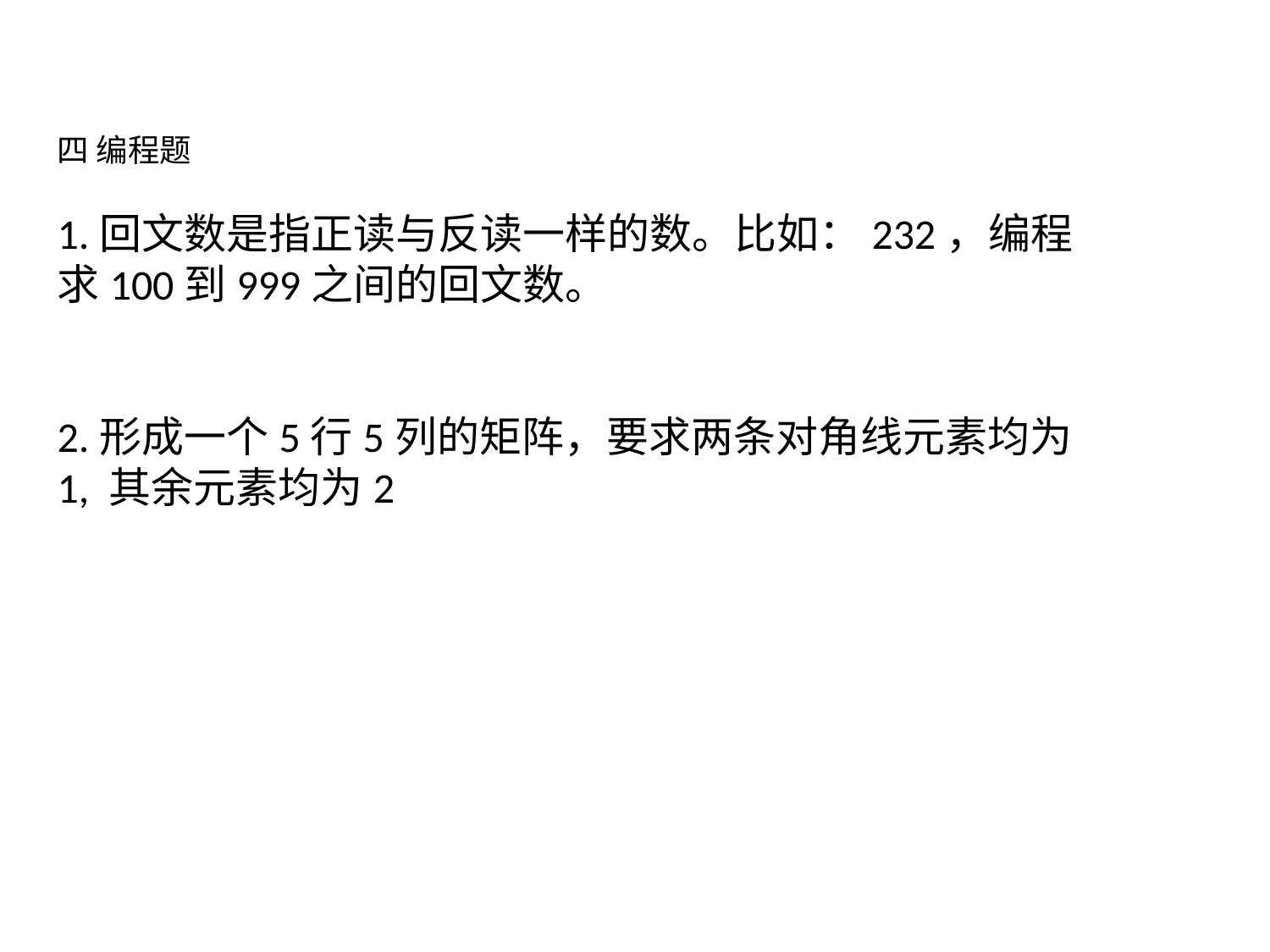

四 编程题

1.回文数是指正读与反读一样的数。比如：232，编程求100到999之间的回文数。

2.形成一个5行5列的矩阵，要求两条对角线元素均为1, 其余元素均为2